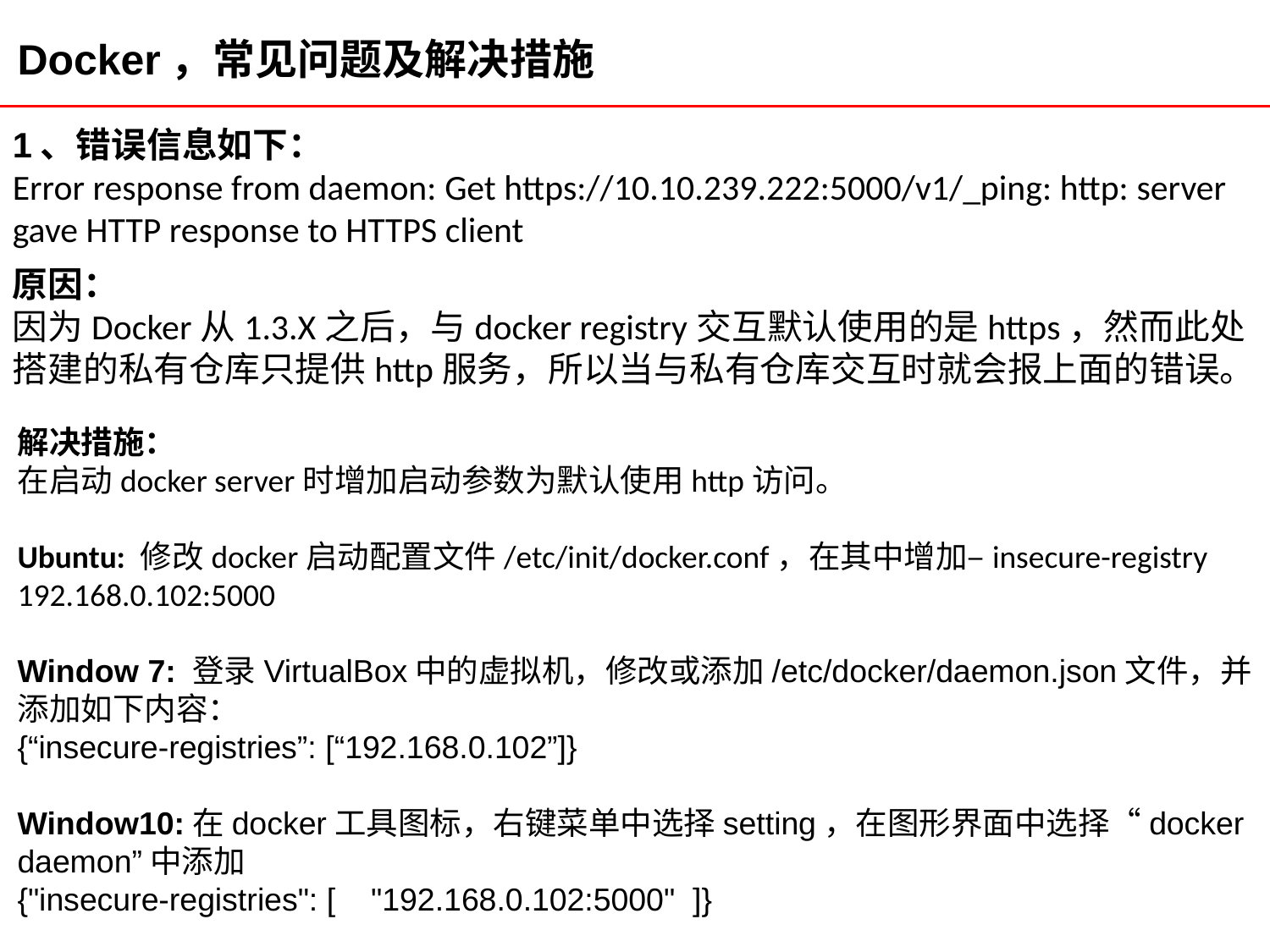

Docker，常见问题及解决措施
1、错误信息如下：
Error response from daemon: Get https://10.10.239.222:5000/v1/_ping: http: server gave HTTP response to HTTPS client
原因：
因为Docker从1.3.X之后，与docker registry交互默认使用的是https，然而此处搭建的私有仓库只提供http服务，所以当与私有仓库交互时就会报上面的错误。
解决措施：
在启动docker server时增加启动参数为默认使用http访问。

Ubuntu: 修改docker启动配置文件/etc/init/docker.conf，在其中增加–insecure-registry 192.168.0.102:5000

Window 7: 登录VirtualBox中的虚拟机，修改或添加/etc/docker/daemon.json文件，并添加如下内容：
{“insecure-registries”: [“192.168.0.102”]}

Window10:在docker工具图标，右键菜单中选择setting，在图形界面中选择“docker daemon”中添加
{"insecure-registries": [    "192.168.0.102:5000"  ]}